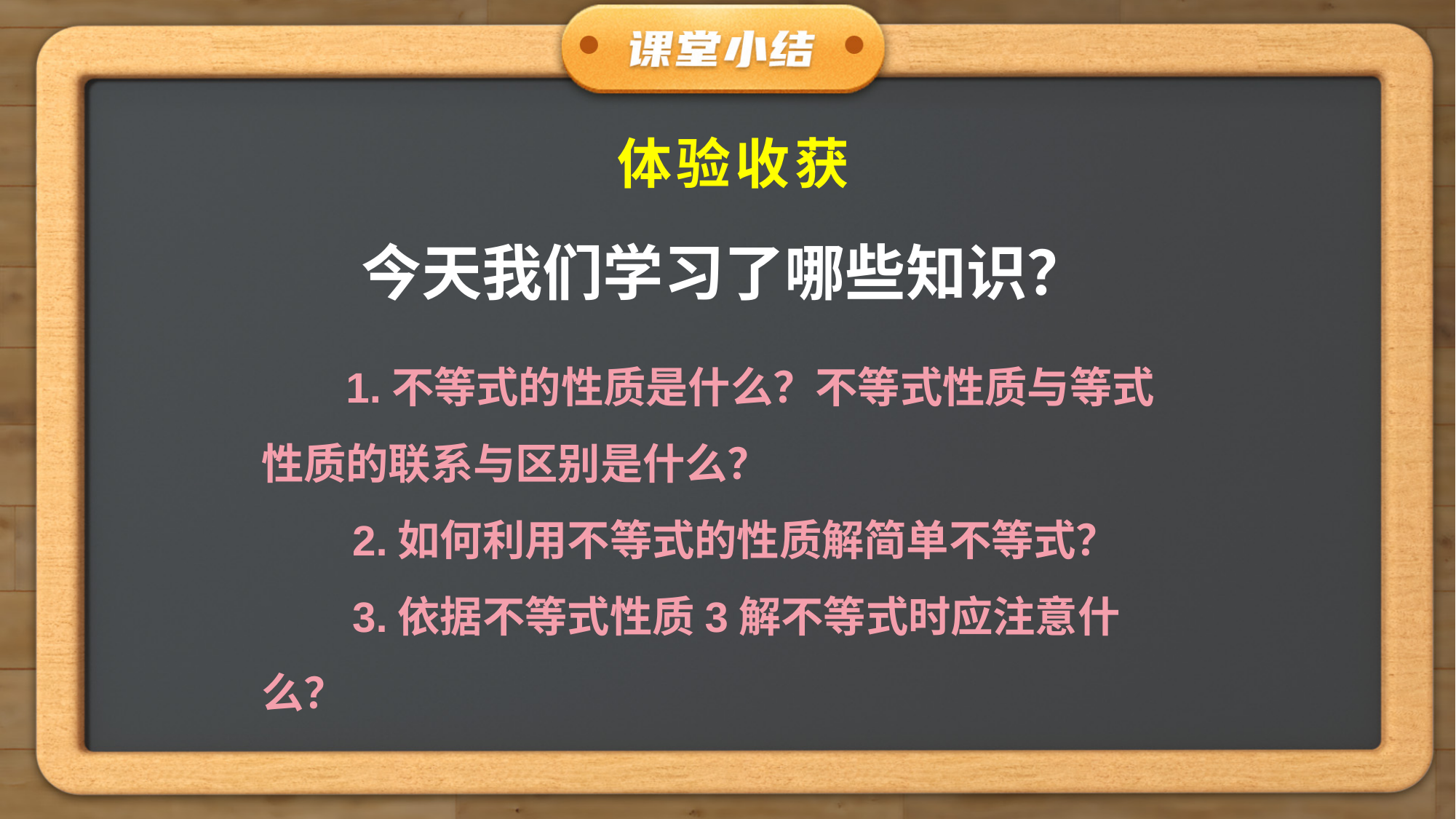

# 体验收获
今天我们学习了哪些知识？
     1.不等式的性质是什么？不等式性质与等式性质的联系与区别是什么？
     2.如何利用不等式的性质解简单不等式？
     3.依据不等式性质3解不等式时应注意什么？